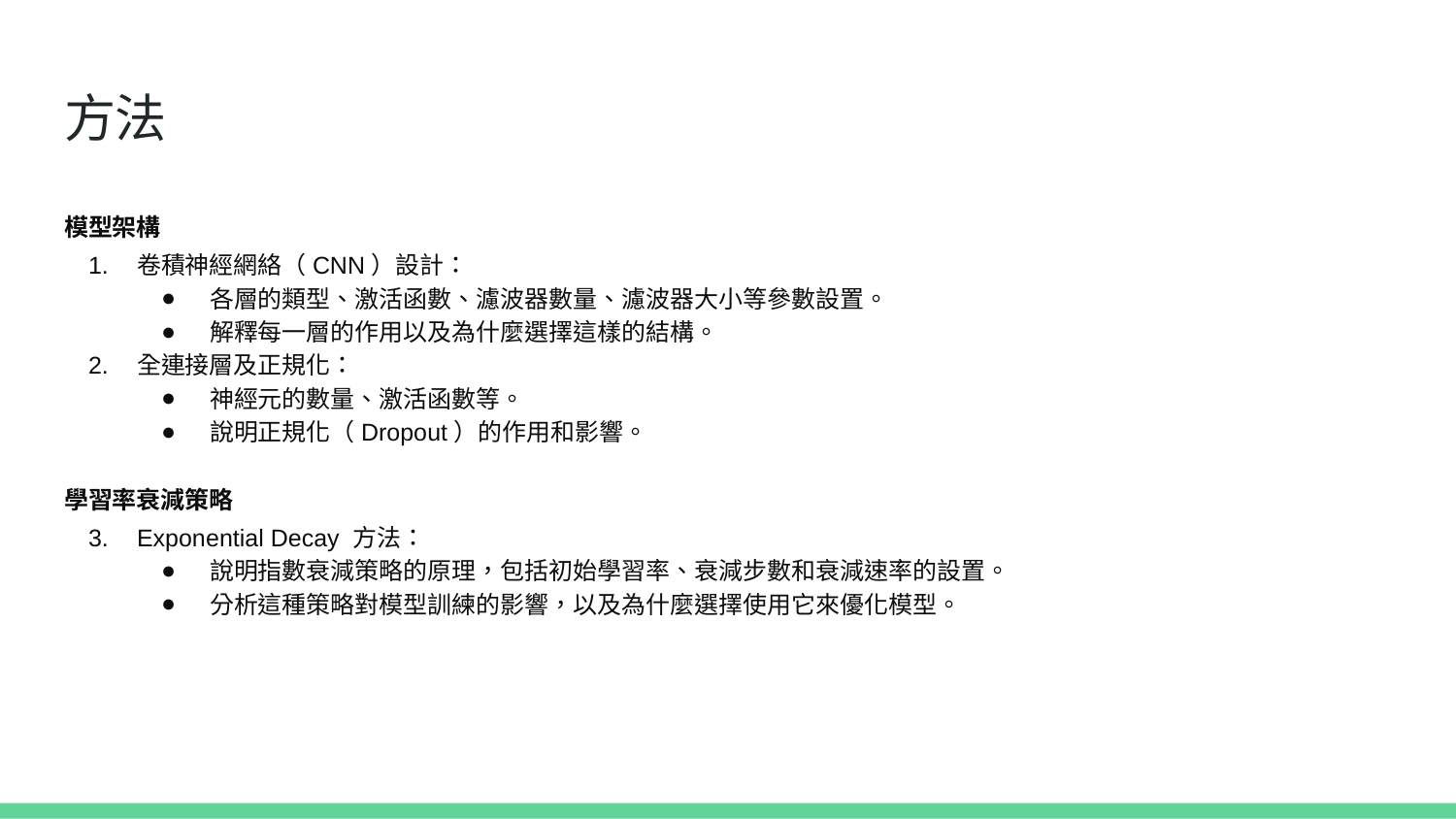

# 方法
模型架構
卷積神經網絡（CNN）設計：
各層的類型、激活函數、濾波器數量、濾波器大小等參數設置。
解釋每一層的作用以及為什麼選擇這樣的結構。
全連接層及正規化：
神經元的數量、激活函數等。
說明正規化（Dropout）的作用和影響。
學習率衰減策略
Exponential Decay 方法：
說明指數衰減策略的原理，包括初始學習率、衰減步數和衰減速率的設置。
分析這種策略對模型訓練的影響，以及為什麼選擇使用它來優化模型。